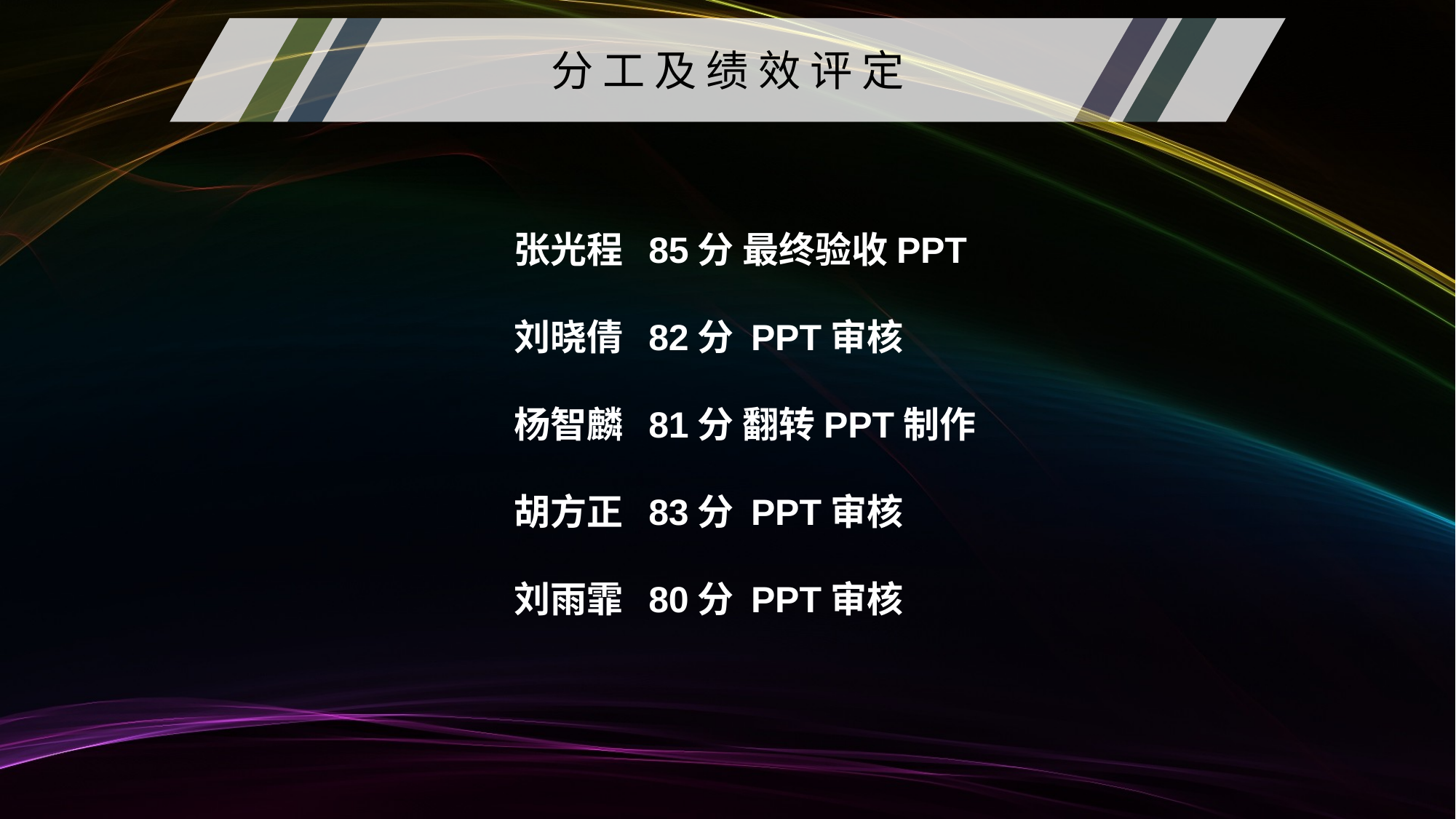

分 工 及 绩 效 评 定
张光程  85分 最终验收PPT

刘晓倩  82分 PPT审核

杨智麟  81分 翻转PPT制作

胡方正  83分 PPT审核

刘雨霏  80分 PPT审核

42